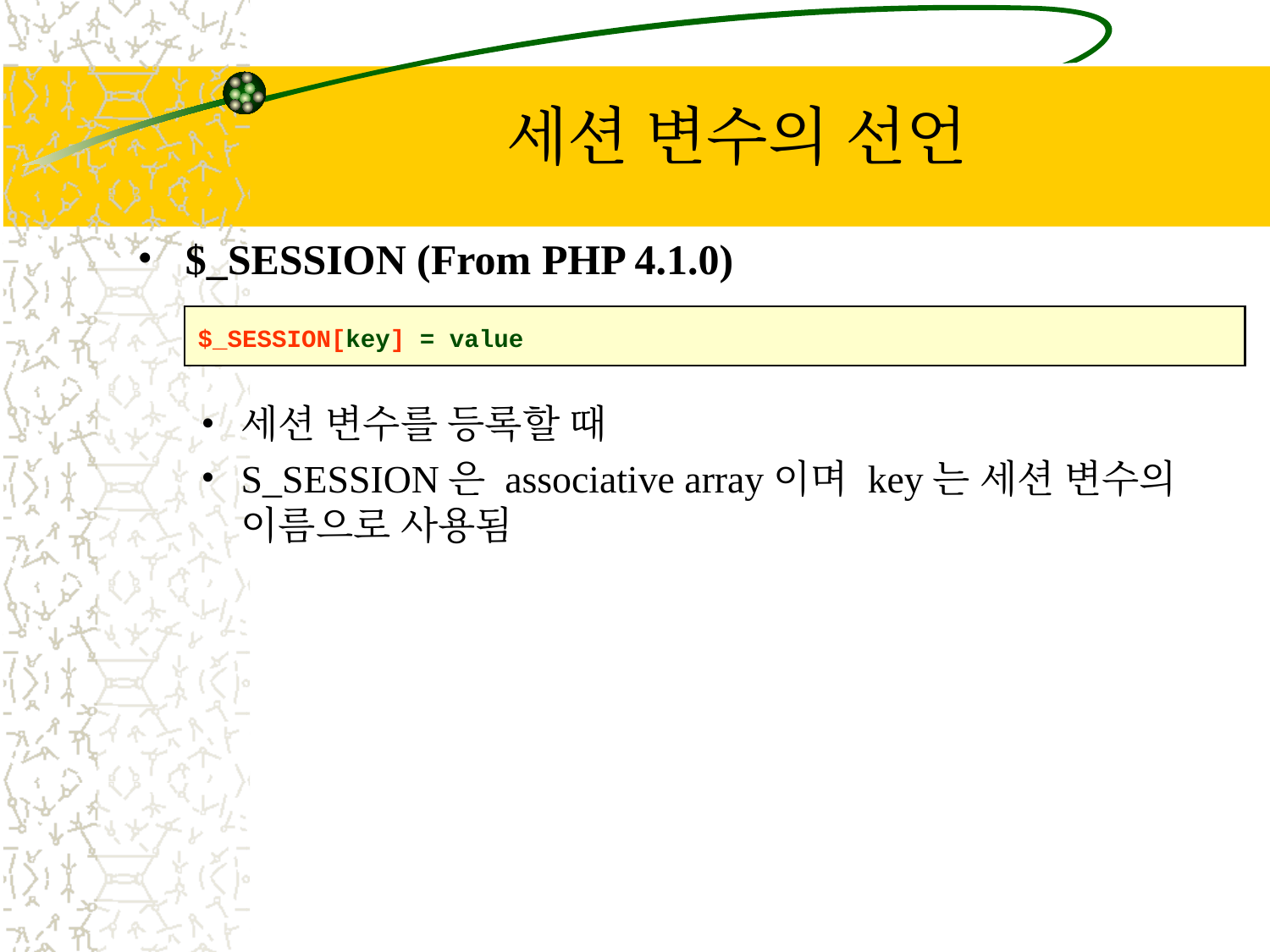

# 세션 변수의 선언
$_SESSION (From PHP 4.1.0)

세션 변수를 등록할 때
S_SESSION은 associative array이며 key는 세션 변수의 이름으로 사용됨
$_SESSION[key] = value